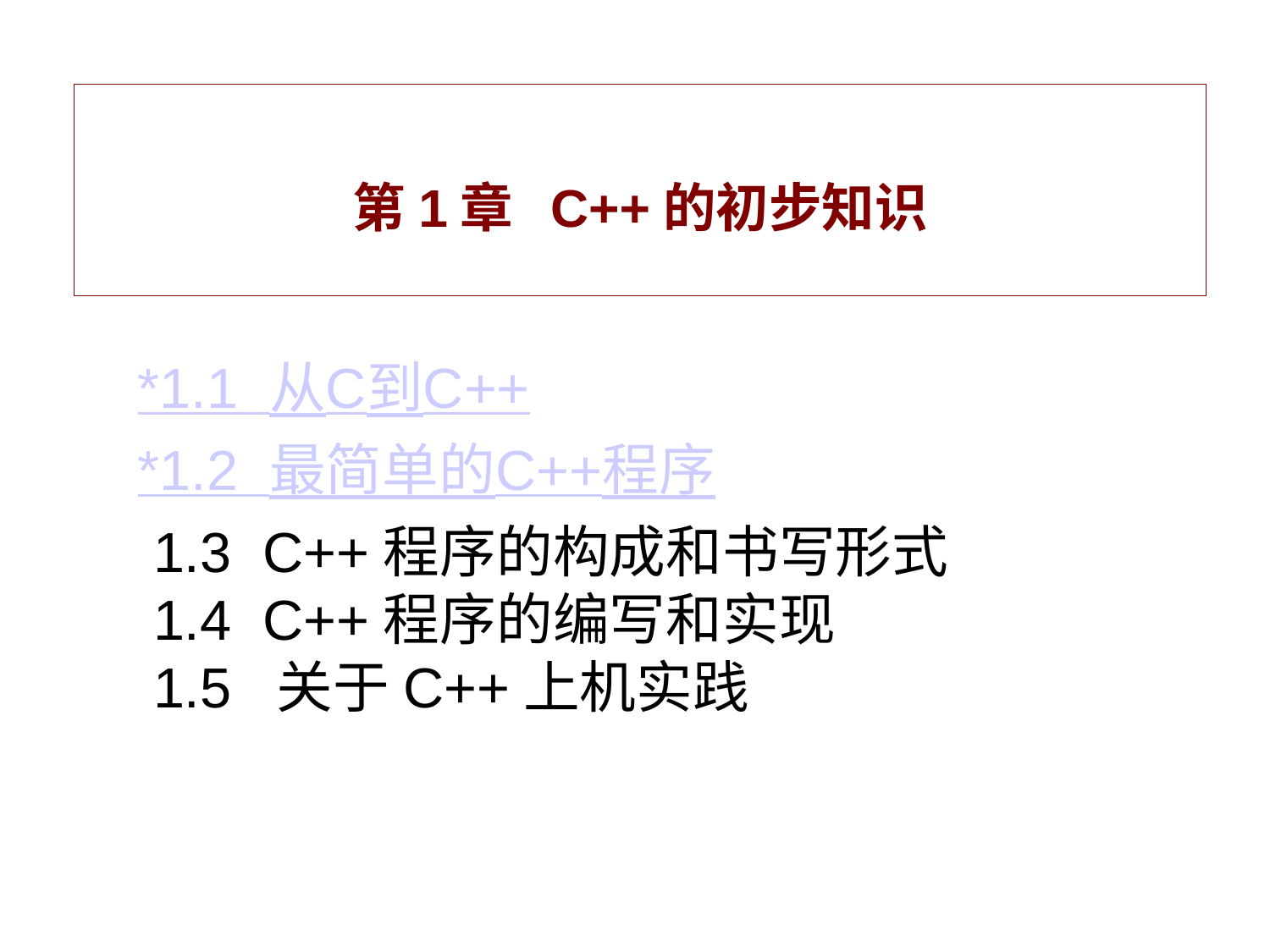

# 第1章  C++的初步知识
*1.1  从C到C++
*1.2  最简单的C++程序
 1.3  C++程序的构成和书写形式
 1.4  C++程序的编写和实现
 1.5  关于C++上机实践